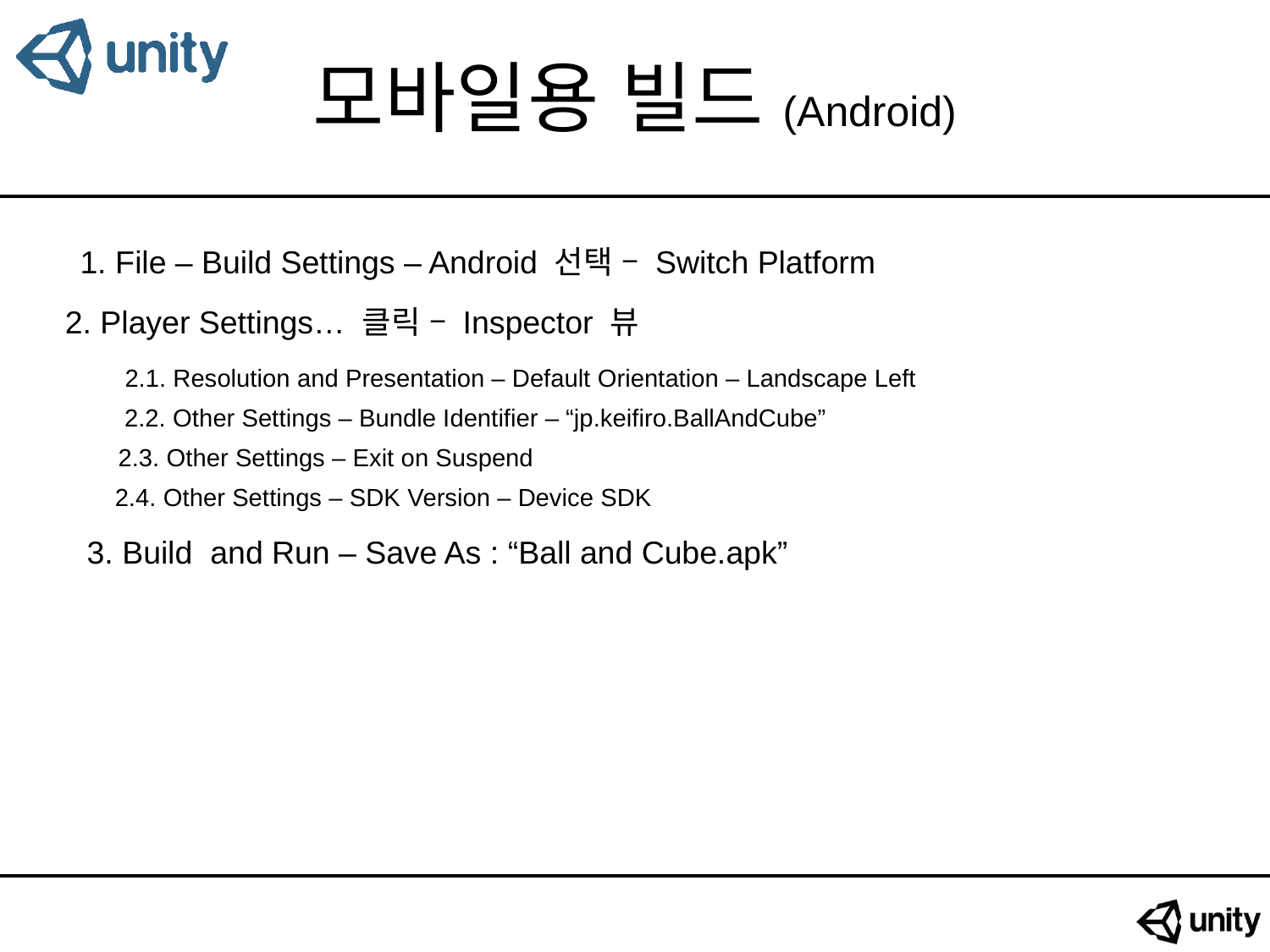

# 모바일용 빌드(Android)
1. File – Build Settings – Android 선택 – Switch Platform
2. Player Settings… 클릭 – Inspector 뷰
2.1. Resolution and Presentation – Default Orientation – Landscape Left
2.2. Other Settings – Bundle Identifier – “jp.keifiro.BallAndCube”
2.3. Other Settings – Exit on Suspend
2.4. Other Settings – SDK Version – Device SDK
3. Build  and Run – Save As : “Ball and Cube.apk”